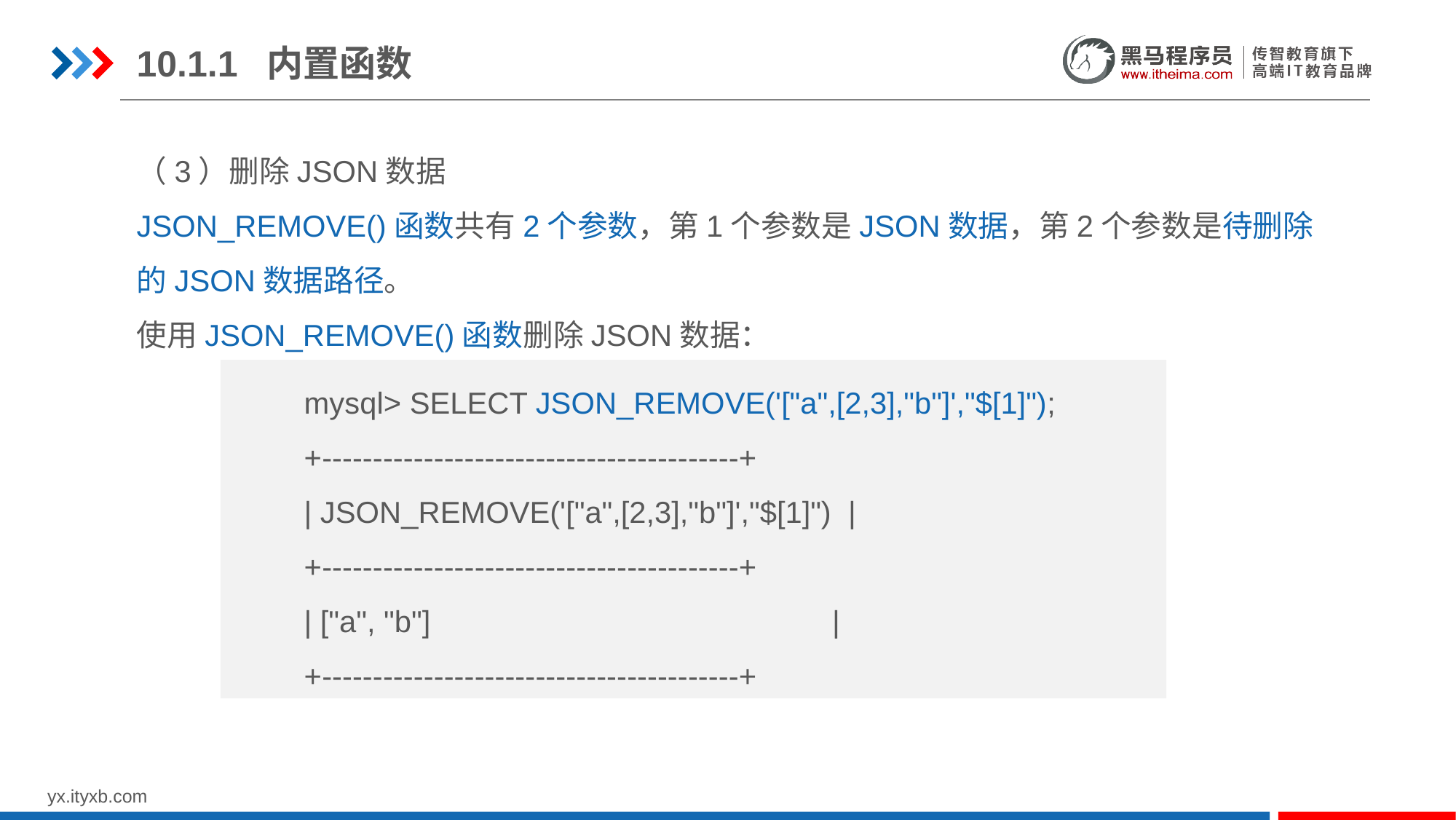

10.1.1  内置函数
（3）删除JSON数据
JSON_REMOVE()函数共有2个参数，第1个参数是JSON数据，第2个参数是待删除的JSON数据路径。
使用JSON_REMOVE()函数删除JSON数据：
mysql> SELECT JSON_REMOVE('["a",[2,3],"b"]',"$[1]");
+-----------------------------------------+
| JSON_REMOVE('["a",[2,3],"b"]',"$[1]")  |
+-----------------------------------------+
| ["a", "b"]                                                |
+-----------------------------------------+